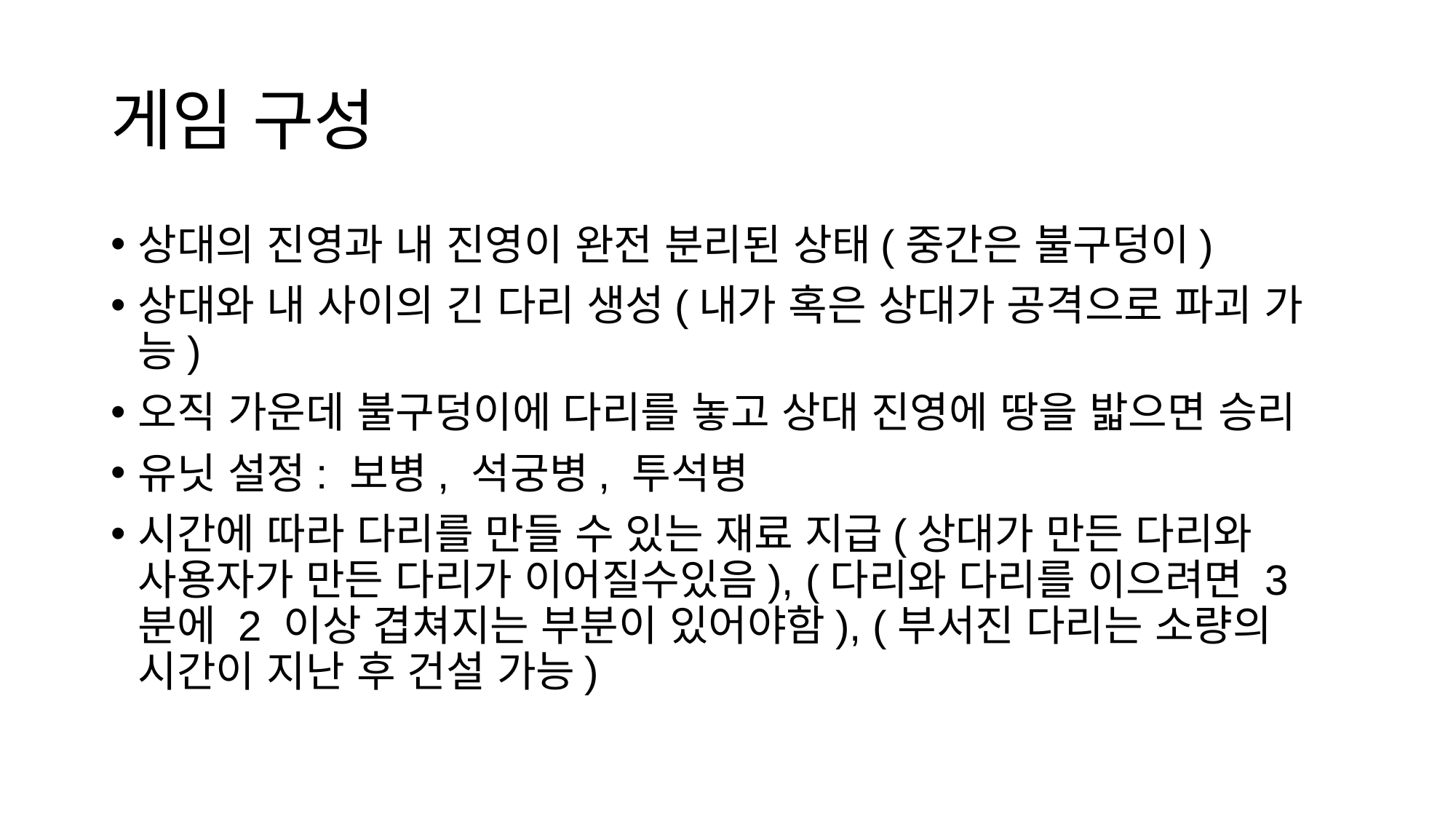

# 게임 구성
상대의 진영과 내 진영이 완전 분리된 상태(중간은 불구덩이)
상대와 내 사이의 긴 다리 생성(내가 혹은 상대가 공격으로 파괴 가능)
오직 가운데 불구덩이에 다리를 놓고 상대 진영에 땅을 밟으면 승리
유닛 설정: 보병, 석궁병, 투석병
시간에 따라 다리를 만들 수 있는 재료 지급(상대가 만든 다리와 사용자가 만든 다리가 이어질수있음), (다리와 다리를 이으려면 3분에 2 이상 겹쳐지는 부분이 있어야함), (부서진 다리는 소량의 시간이 지난 후 건설 가능)